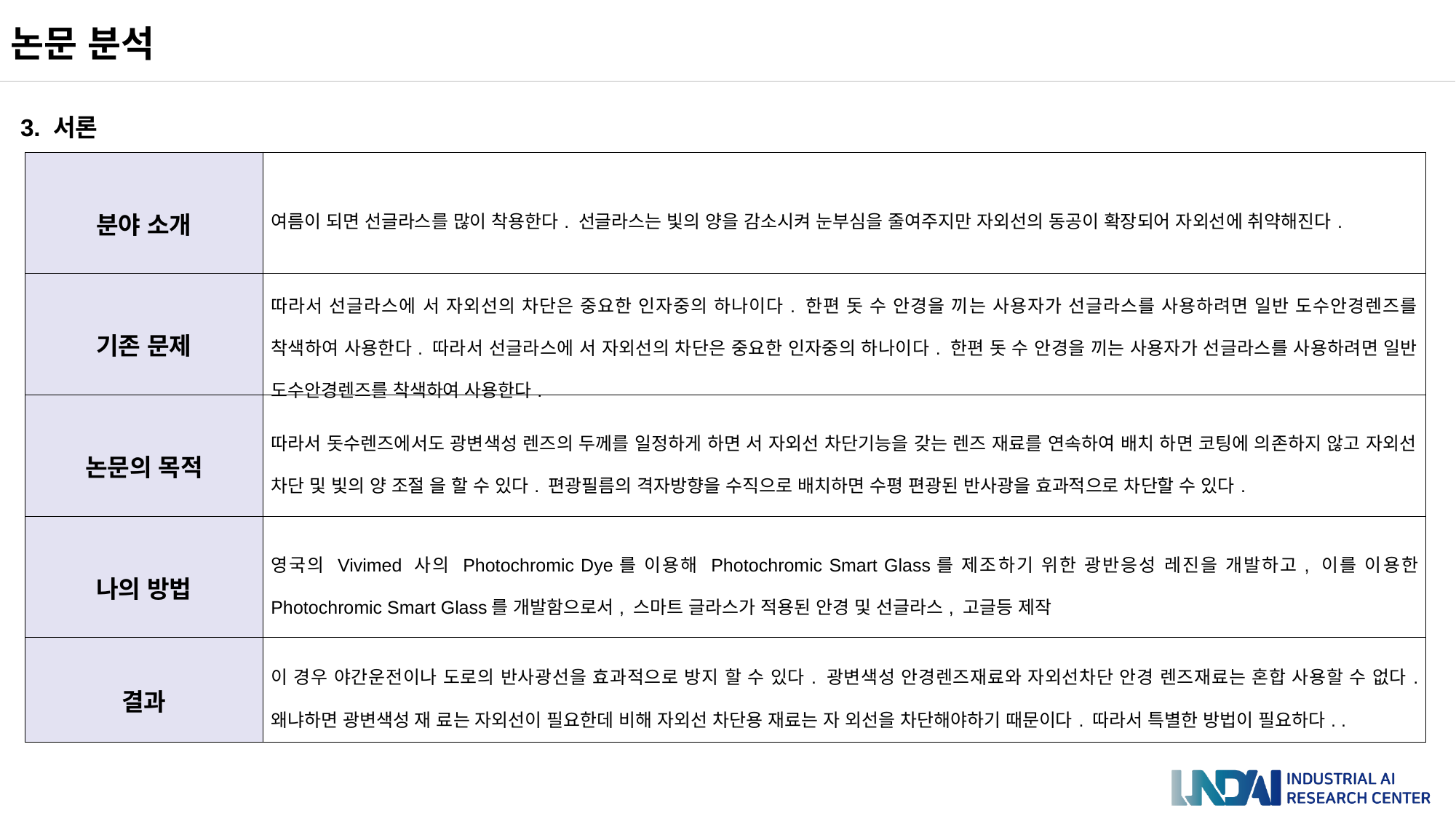

논문 분석
3. 서론

| 분야 소개 | 여름이 되면 선글라스를 많이 착용한다. 선글라스는 빛의 양을 감소시켜 눈부심을 줄여주지만 자외선의 동공이 확장되어 자외선에 취약해진다. |
| --- | --- |
| 기존 문제 | 따라서 선글라스에 서 자외선의 차단은 중요한 인자중의 하나이다. 한편 돗 수 안경을 끼는 사용자가 선글라스를 사용하려면 일반 도수안경렌즈를 착색하여 사용한다. 따라서 선글라스에 서 자외선의 차단은 중요한 인자중의 하나이다. 한편 돗 수 안경을 끼는 사용자가 선글라스를 사용하려면 일반 도수안경렌즈를 착색하여 사용한다. |
| 논문의 목적 | 따라서 돗수렌즈에서도 광변색성 렌즈의 두께를 일정하게 하면 서 자외선 차단기능을 갖는 렌즈 재료를 연속하여 배치 하면 코팅에 의존하지 않고 자외선 차단 및 빛의 양 조절 을 할 수 있다. 편광필름의 격자방향을 수직으로 배치하면 수평 편광된 반사광을 효과적으로 차단할 수 있다. |
| 나의 방법 | 영국의 Vivimed 사의 Photochromic Dye를 이용해 Photochromic Smart Glass를 제조하기 위한 광반응성 레진을 개발하고, 이를 이용한 Photochromic Smart Glass를 개발함으로서, 스마트 글라스가 적용된 안경 및 선글라스, 고글등 제작 |
| 결과 | 이 경우 야간운전이나 도로의 반사광선을 효과적으로 방지 할 수 있다. 광변색성 안경렌즈재료와 자외선차단 안경 렌즈재료는 혼합 사용할 수 없다. 왜냐하면 광변색성 재 료는 자외선이 필요한데 비해 자외선 차단용 재료는 자 외선을 차단해야하기 때문이다. 따라서 특별한 방법이 필요하다. . |